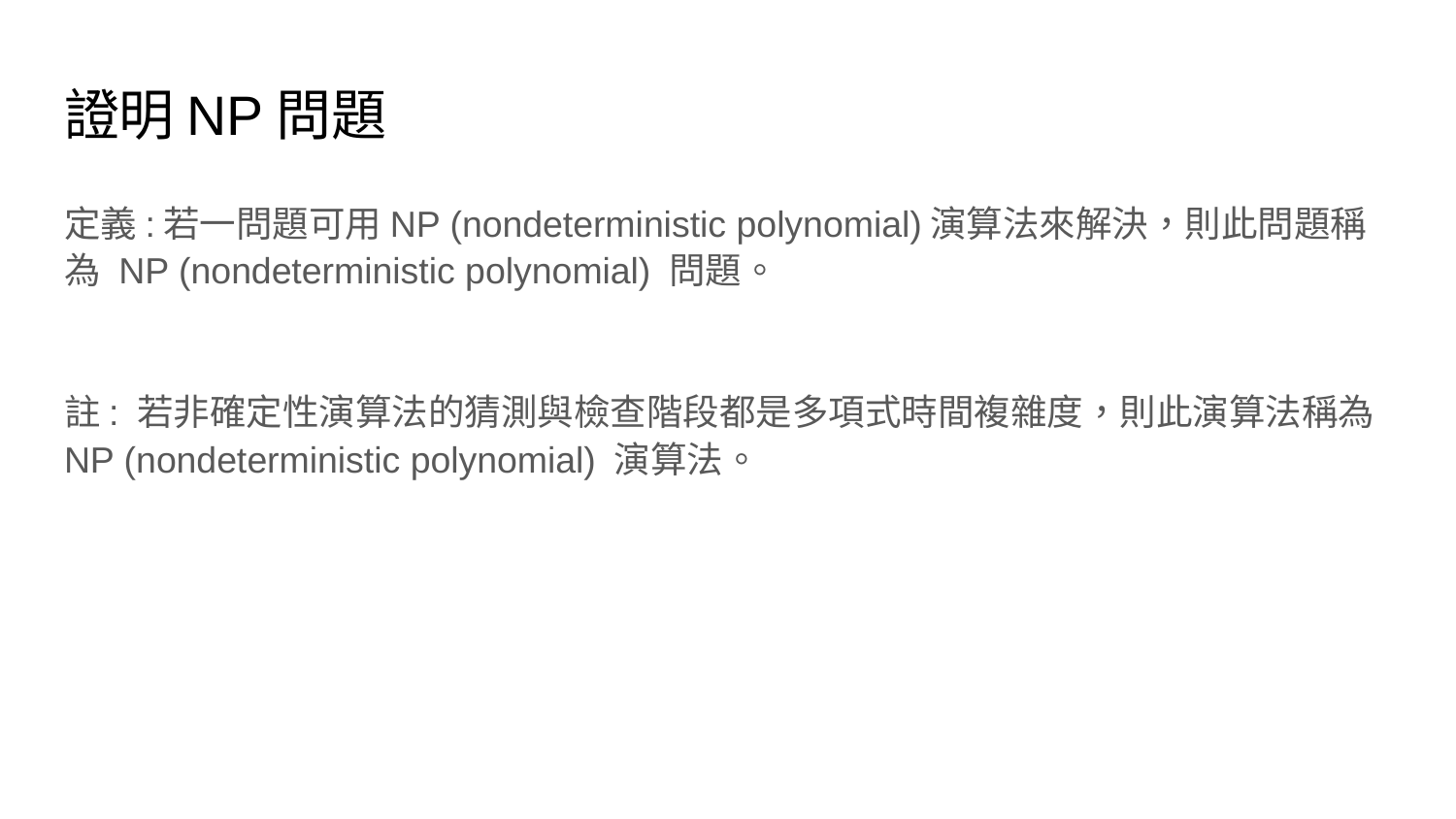

# 證明NP問題
定義:若一問題可用NP (nondeterministic polynomial)演算法來解決，則此問題稱為 NP (nondeterministic polynomial) 問題。

註: 若非確定性演算法的猜測與檢查階段都是多項式時間複雜度，則此演算法稱為 NP (nondeterministic polynomial) 演算法。